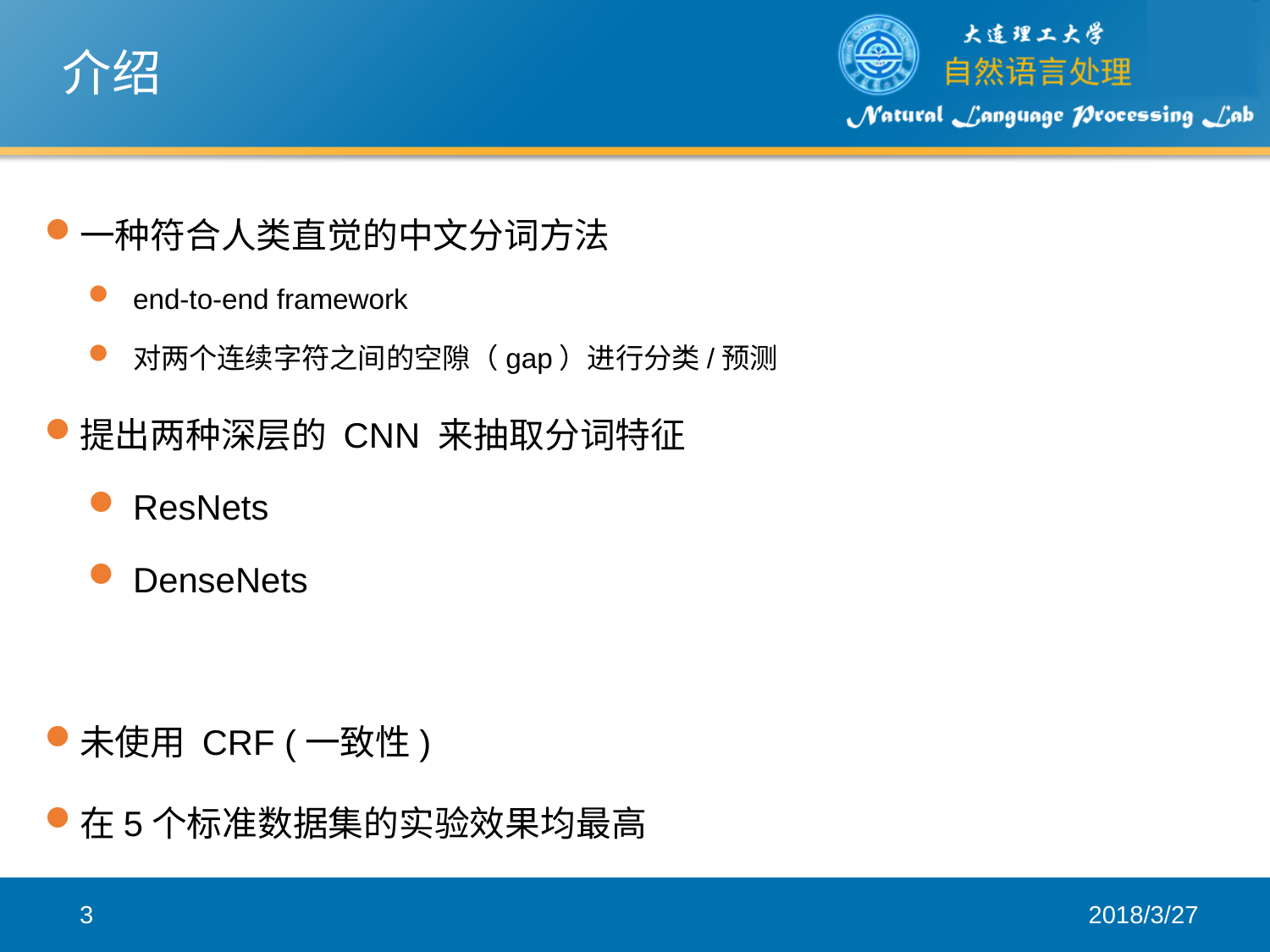

# 介绍

一种符合人类直觉的中文分词方法
end-to-end framework
对两个连续字符之间的空隙（gap）进行分类/预测
提出两种深层的 CNN 来抽取分词特征
ResNets
DenseNets

未使用 CRF (一致性)
在5个标准数据集的实验效果均最高
3
2018/3/27